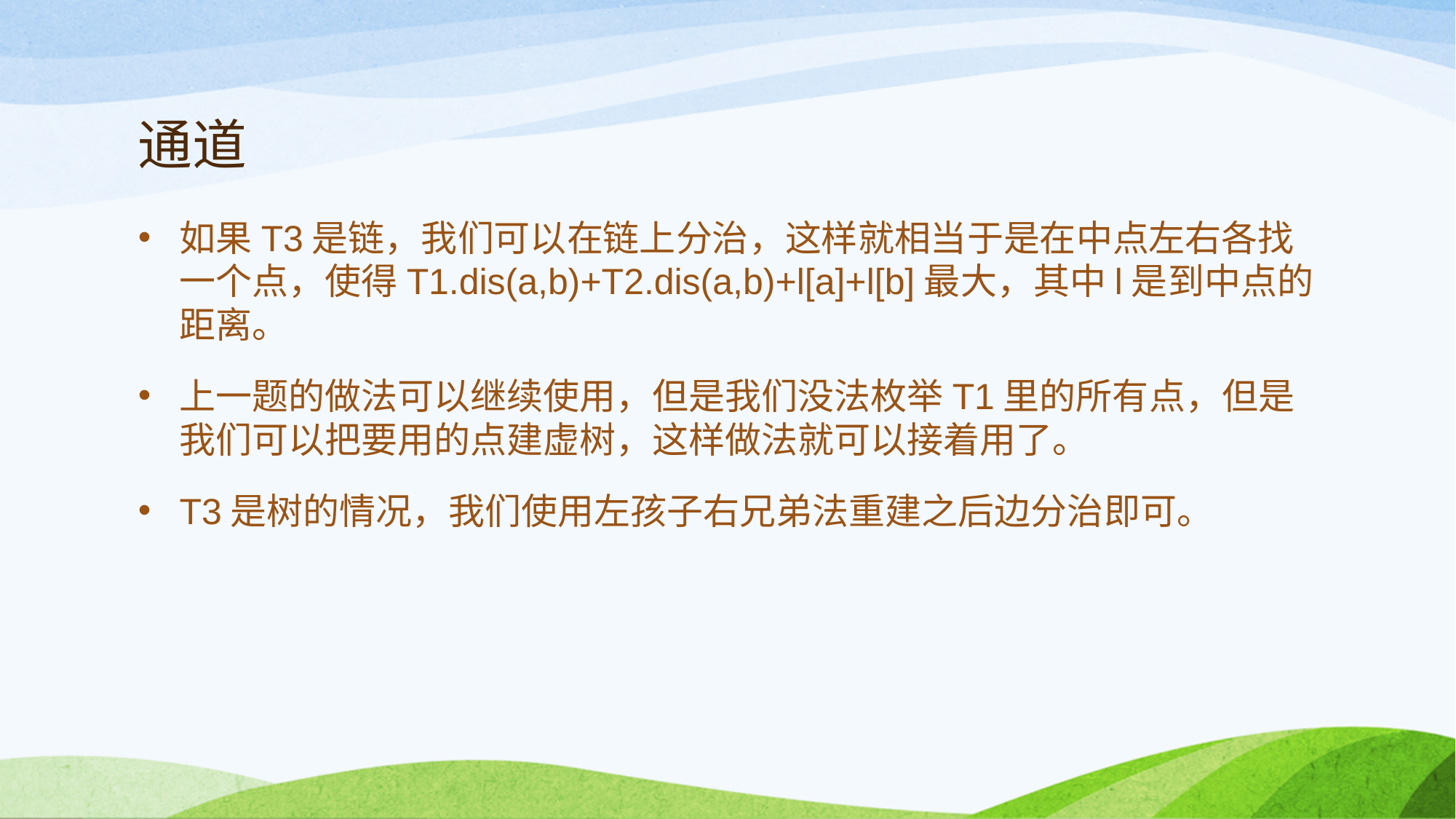

# 通道
如果T3是链，我们可以在链上分治，这样就相当于是在中点左右各找一个点，使得T1.dis(a,b)+T2.dis(a,b)+l[a]+l[b]最大，其中l是到中点的距离。
上一题的做法可以继续使用，但是我们没法枚举T1里的所有点，但是我们可以把要用的点建虚树，这样做法就可以接着用了。
T3是树的情况，我们使用左孩子右兄弟法重建之后边分治即可。